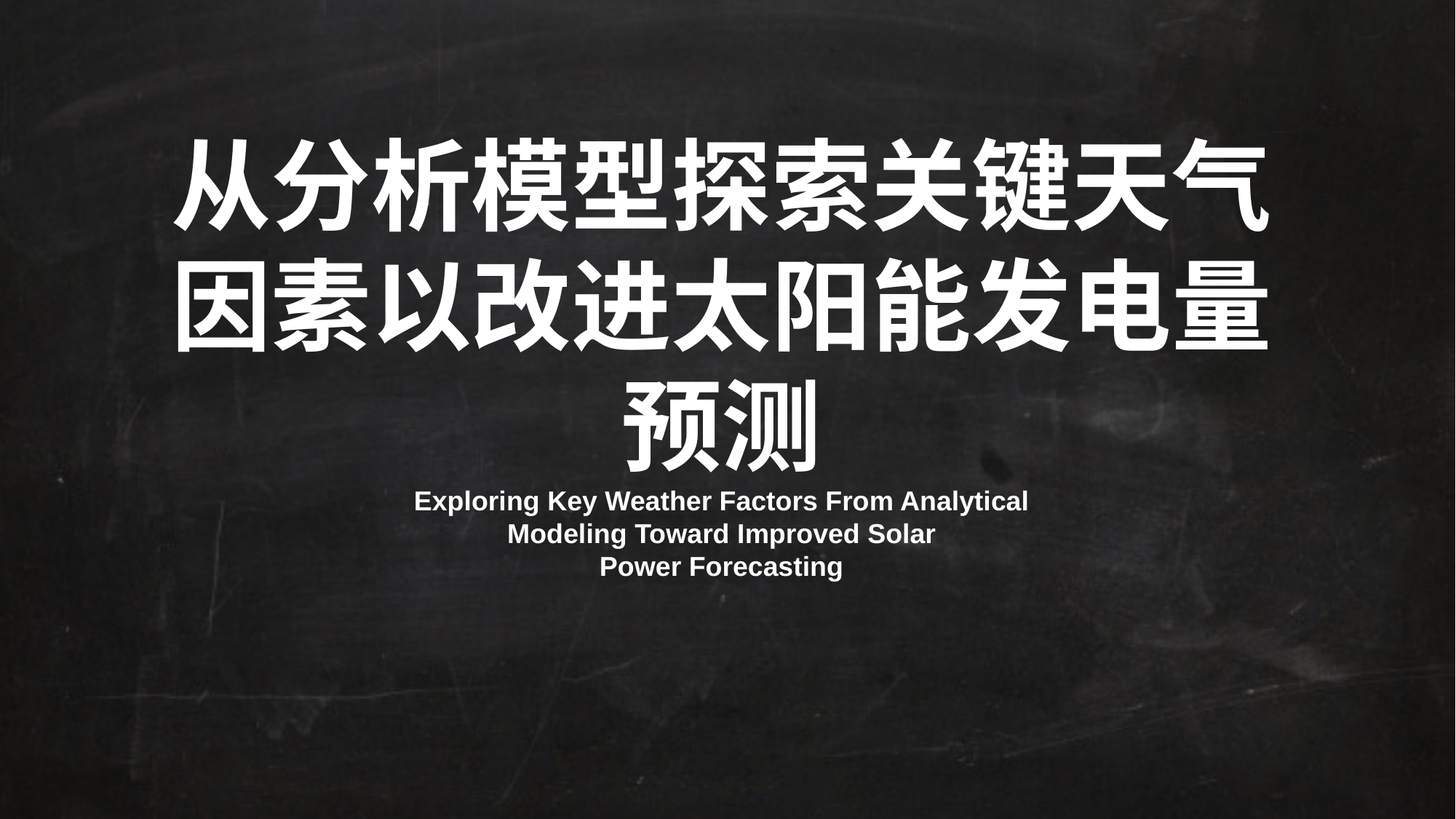

从分析模型探索关键天气因素以改进太阳能发电量预测
Exploring Key Weather Factors From Analytical
Modeling Toward Improved Solar
Power Forecasting